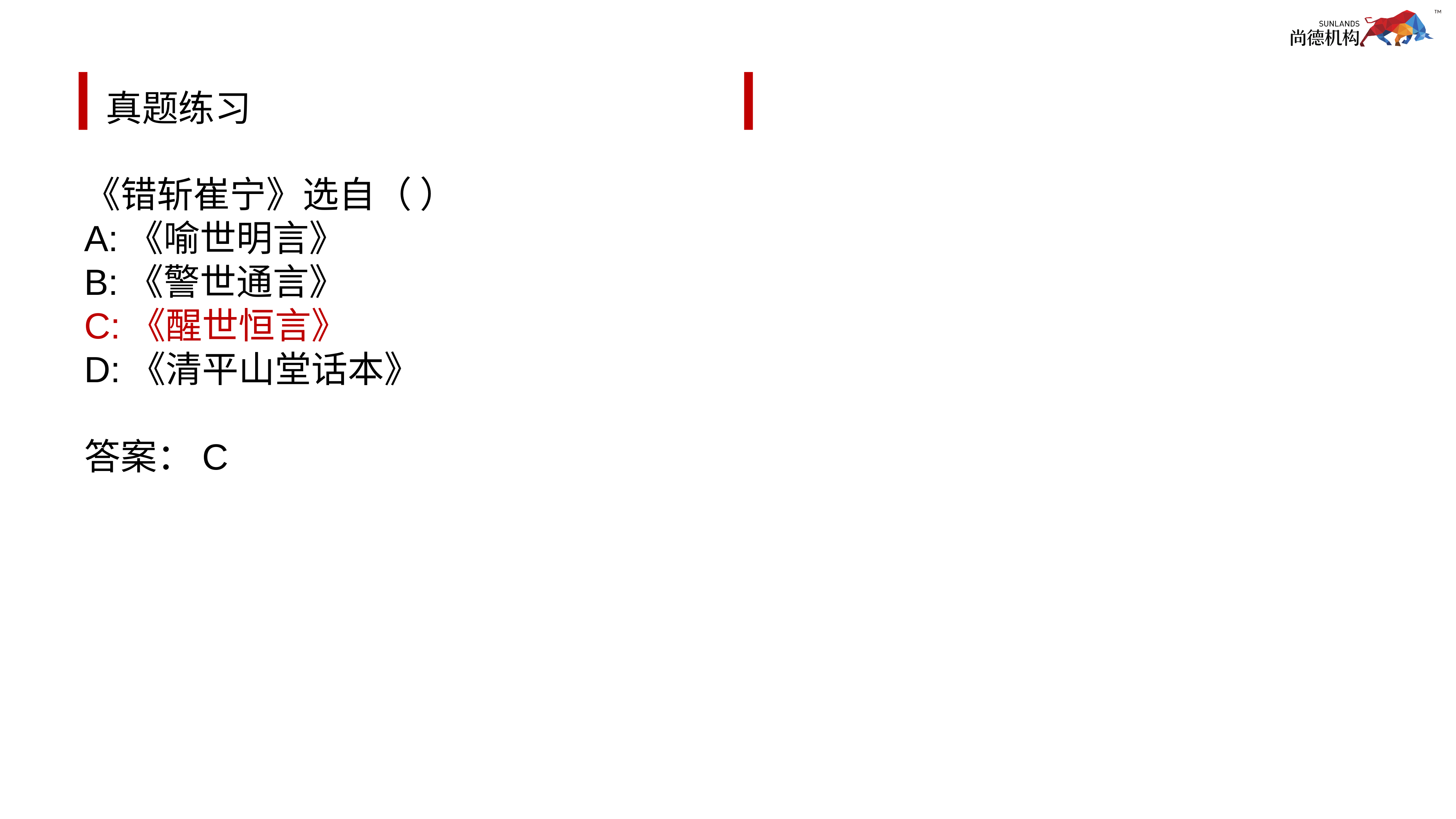

# 真题练习
《错斩崔宁》选自（ ）
A:《喻世明言》
B:《警世通言》
C:《醒世恒言》
D:《清平山堂话本》

答案：C